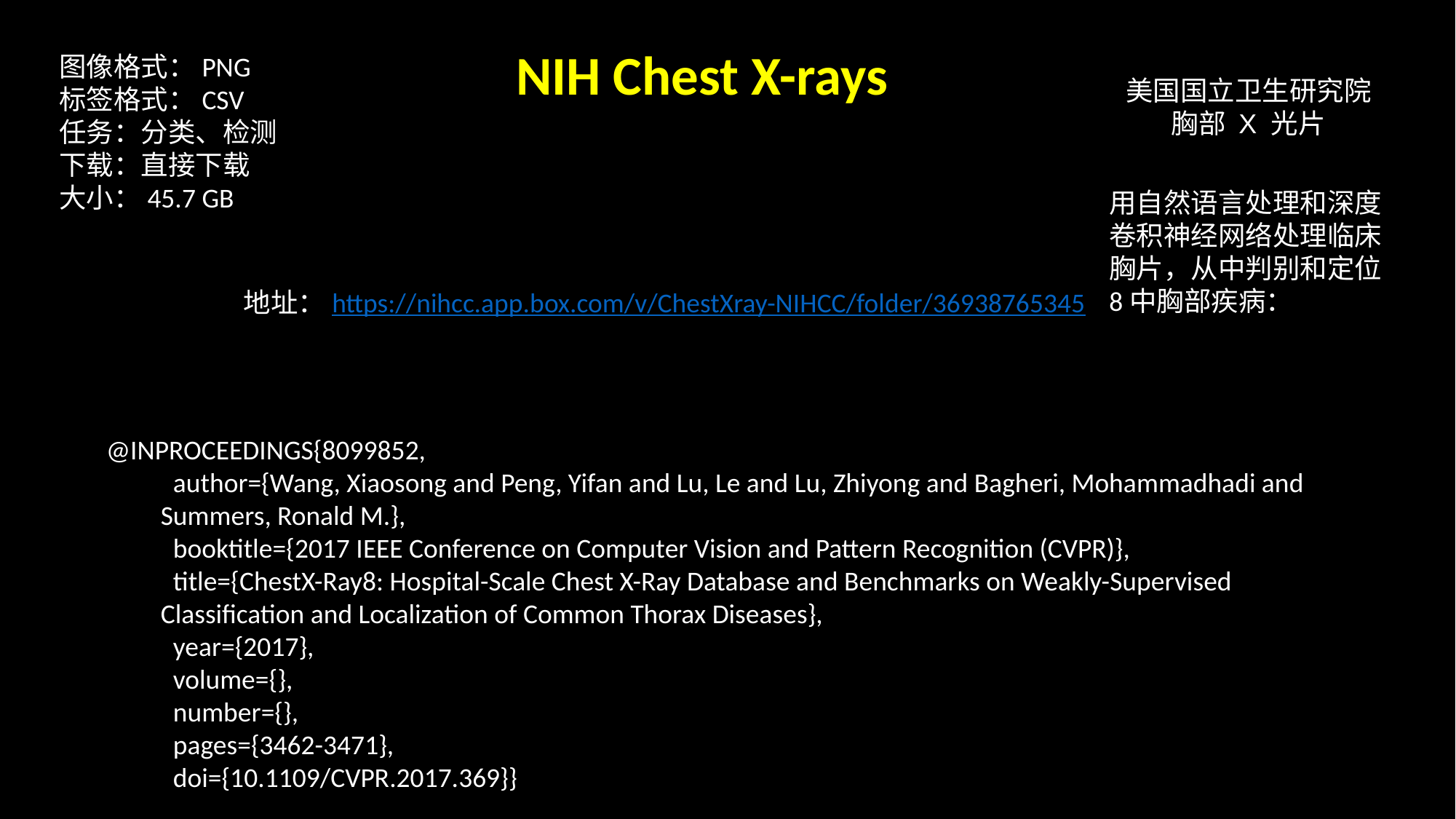

NIH Chest X-rays
图像格式：PNG
标签格式：CSV
任务：分类、检测
下载：直接下载
大小：45.7 GB
美国国立卫生研究院胸部 X 光片
用自然语言处理和深度卷积神经网络处理临床胸片，从中判别和定位8中胸部疾病：
地址：https://nihcc.app.box.com/v/ChestXray-NIHCC/folder/36938765345

@INPROCEEDINGS{8099852,
  author={Wang, Xiaosong and Peng, Yifan and Lu, Le and Lu, Zhiyong and Bagheri, Mohammadhadi and Summers, Ronald M.},
  booktitle={2017 IEEE Conference on Computer Vision and Pattern Recognition (CVPR)},
  title={ChestX-Ray8: Hospital-Scale Chest X-Ray Database and Benchmarks on Weakly-Supervised Classification and Localization of Common Thorax Diseases},
  year={2017},
  volume={},
  number={},
  pages={3462-3471},
  doi={10.1109/CVPR.2017.369}}